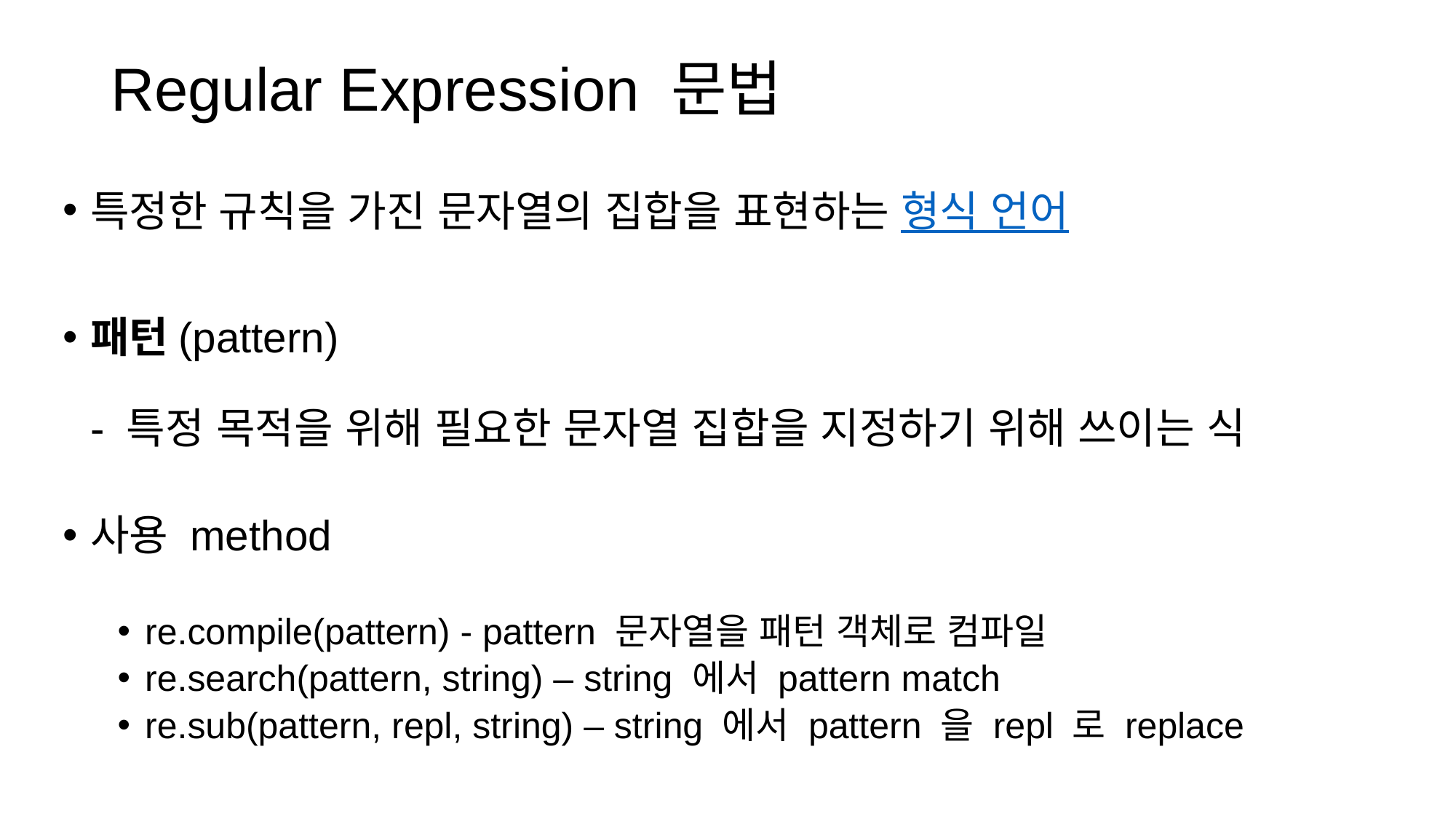

# Regular Expression 문법
특정한 규칙을 가진 문자열의 집합을 표현하는 형식 언어

패턴(pattern)
- 특정 목적을 위해 필요한 문자열 집합을 지정하기 위해 쓰이는 식
사용 method
re.compile(pattern) - pattern 문자열을 패턴 객체로 컴파일
re.search(pattern, string) – string 에서 pattern match
re.sub(pattern, repl, string) – string 에서 pattern 을 repl 로 replace